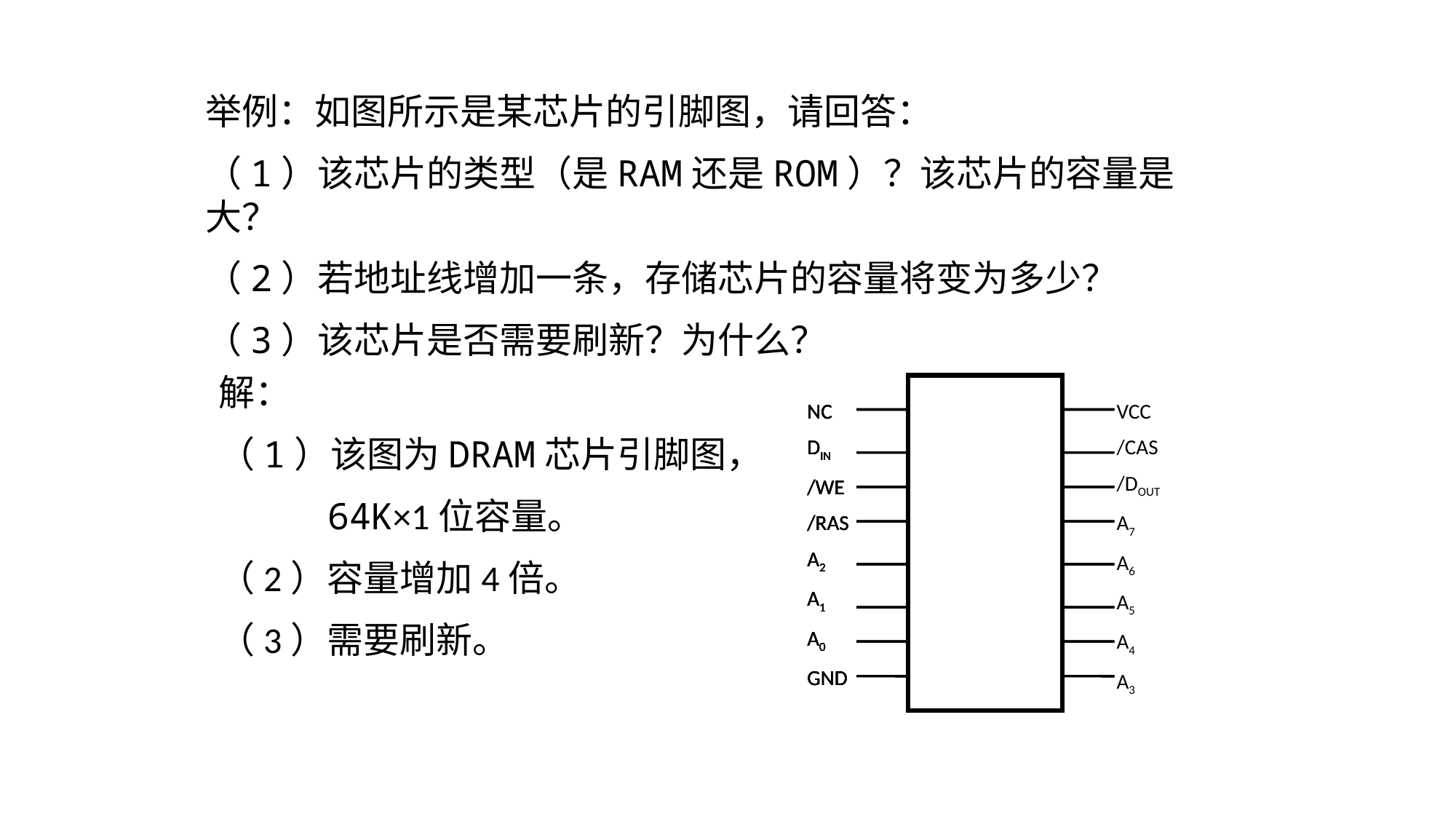

举例：如图所示是某芯片的引脚图，请回答：
（1）该芯片的类型（是RAM还是ROM）？该芯片的容量是大？
（2）若地址线增加一条，存储芯片的容量将变为多少？
（3）该芯片是否需要刷新？为什么？
解：
（1）该图为DRAM芯片引脚图，
     64K×1位容量。
（2）容量增加4倍。
（3）需要刷新。

NC
DIN
/WE
/RAS
A2
A1
A0
GND
VCC
/CAS
/DOUT
A7
A6
A5
A4
A3

NC
DIN
/WE
/RAS
A2
A1
A0
GND
NC
DIN
/WE
/RAS
A2
A1
A0
GND
NC
DIN
/WE
/RAS
A2
A1
A0
GND